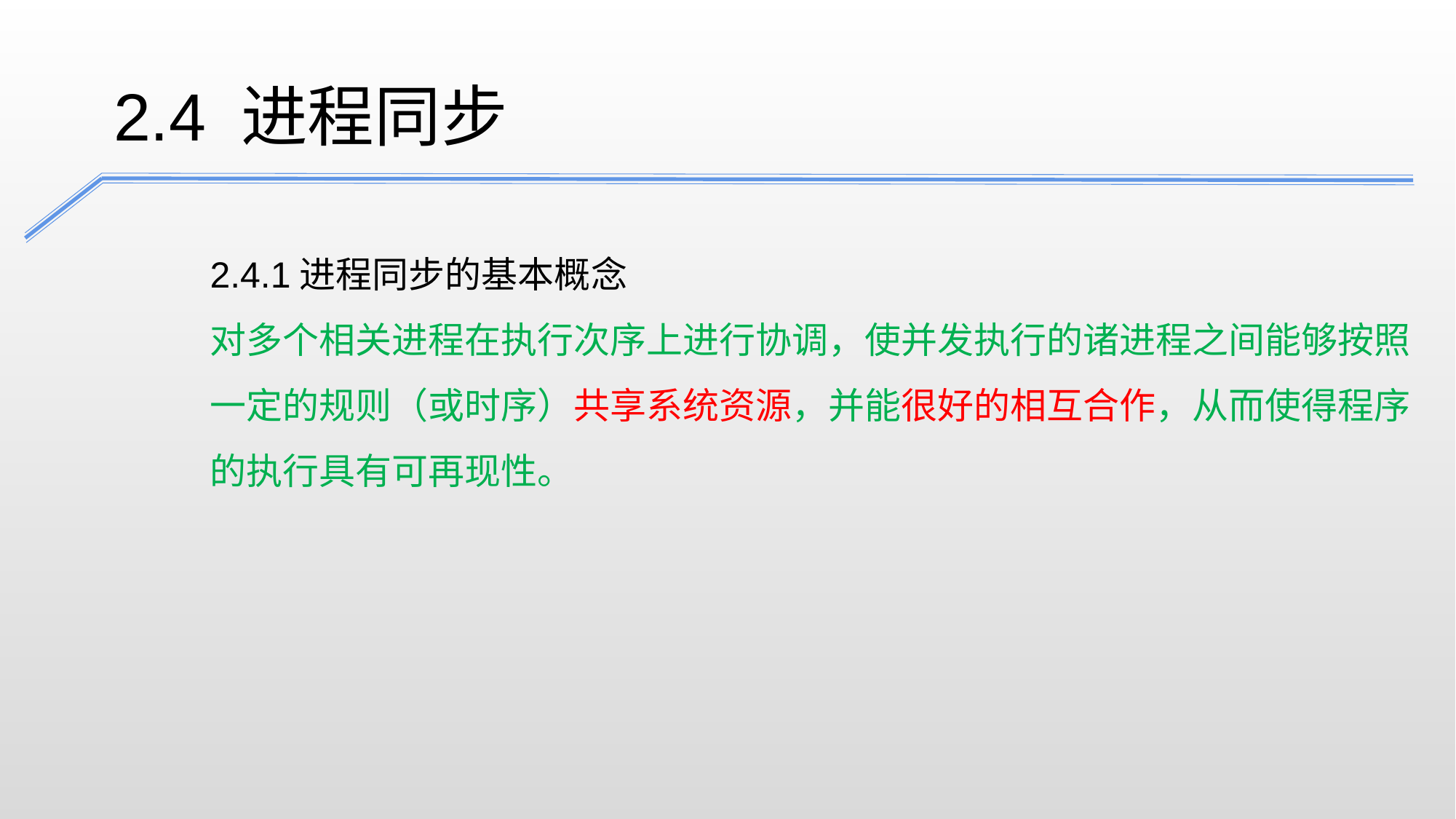

2.4 进程同步
2.4.1进程同步的基本概念
对多个相关进程在执行次序上进行协调，使并发执行的诸进程之间能够按照一定的规则（或时序）共享系统资源，并能很好的相互合作，从而使得程序的执行具有可再现性。